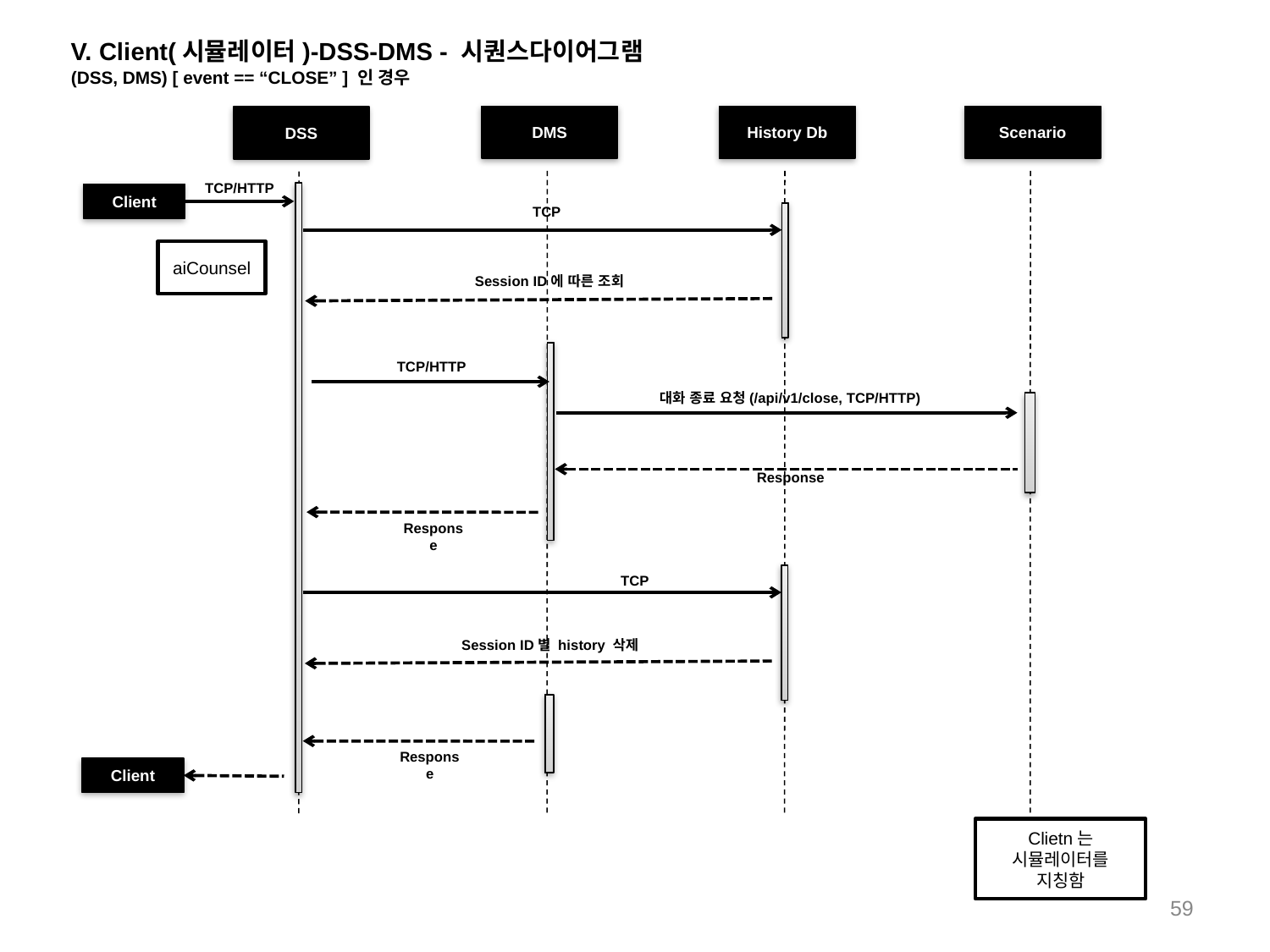

V. Client(시뮬레이터)-DSS-DMS - 시퀀스다이어그램
# (DSS, DMS) [ event == “CLOSE” ] 인 경우
DMS
History Db
Scenario
DSS
TCP/HTTP

Client
TCP

aiCounsel
Session ID에 따른 조회

TCP/HTTP
대화 종료 요청(/api/v1/close, TCP/HTTP)

Response
Response
TCP

Session ID별 history 삭제

Response
Client
Clietn는 시뮬레이터를 지칭함
59